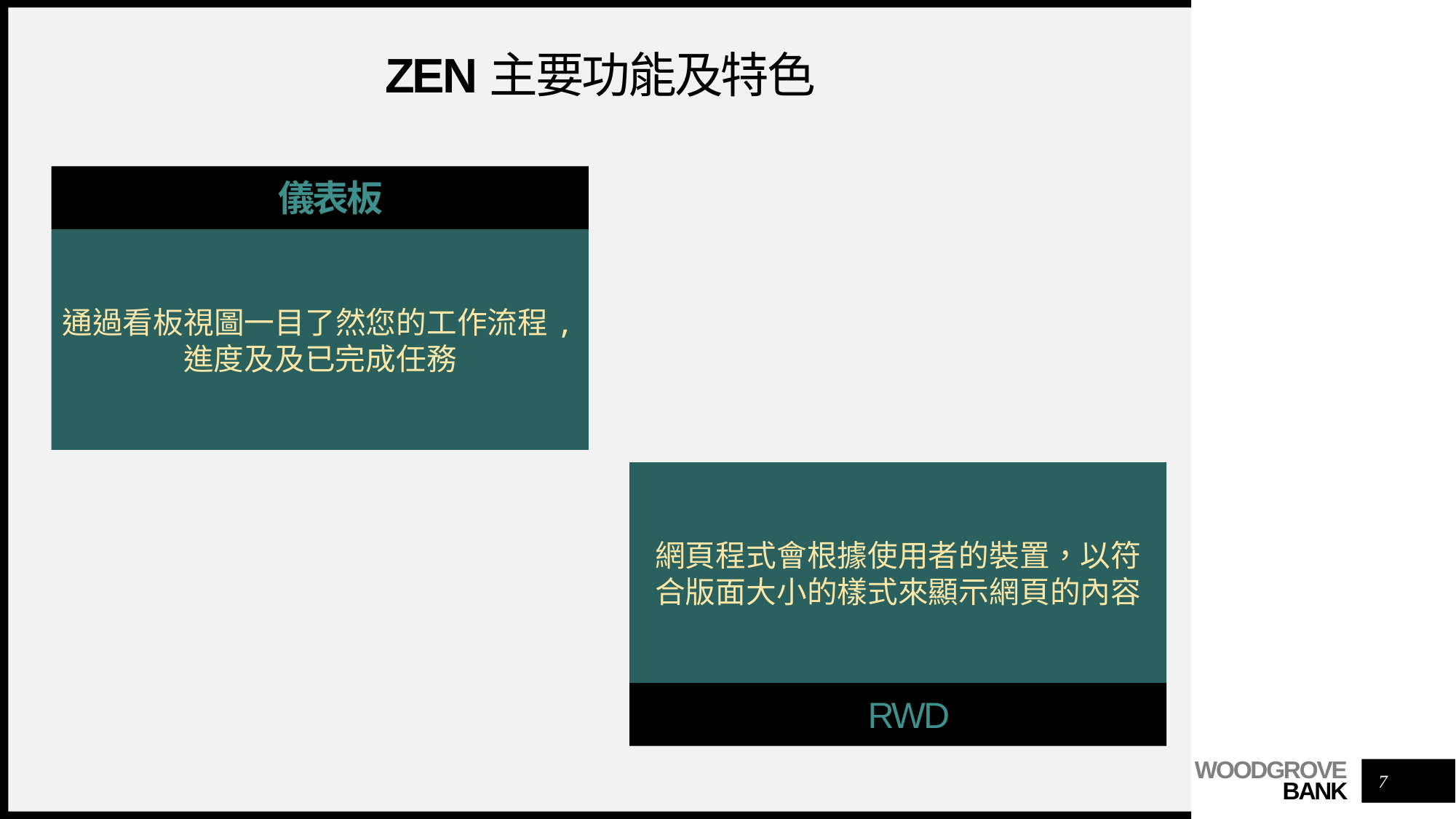

# ZEn主要功能及特色
儀表板
通過看板視圖一目了然您的工作流程,進度及及已完成任務
網頁程式會根據使用者的裝置，以符合版面大小的樣式來顯示網頁的內容
RWD
7